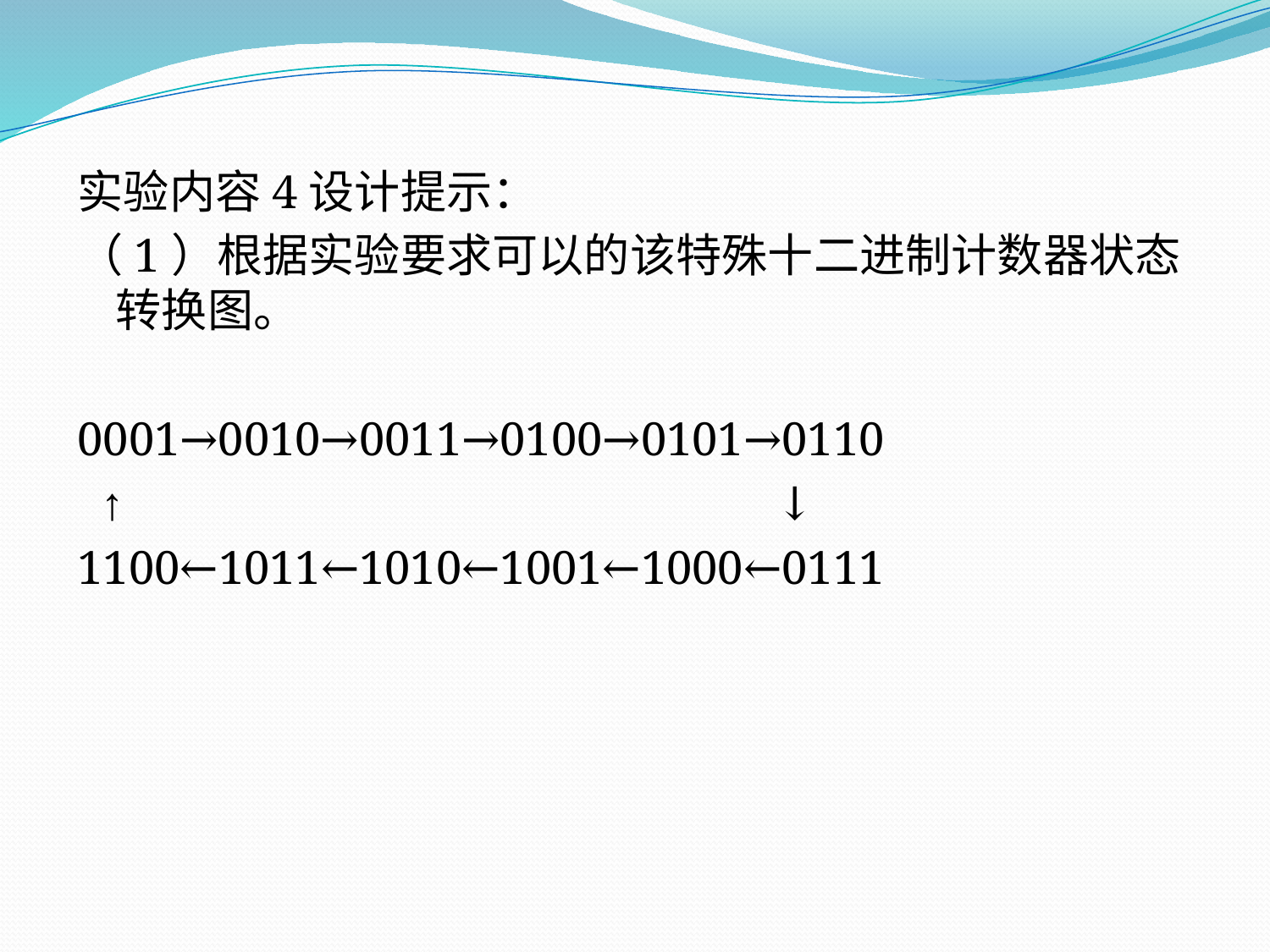

实验内容4设计提示：
（1）根据实验要求可以的该特殊十二进制计数器状态转换图。

0001→0010→0011→0100→0101→0110
  ↑                                                       ↓
1100←1011←1010←1001←1000←0111